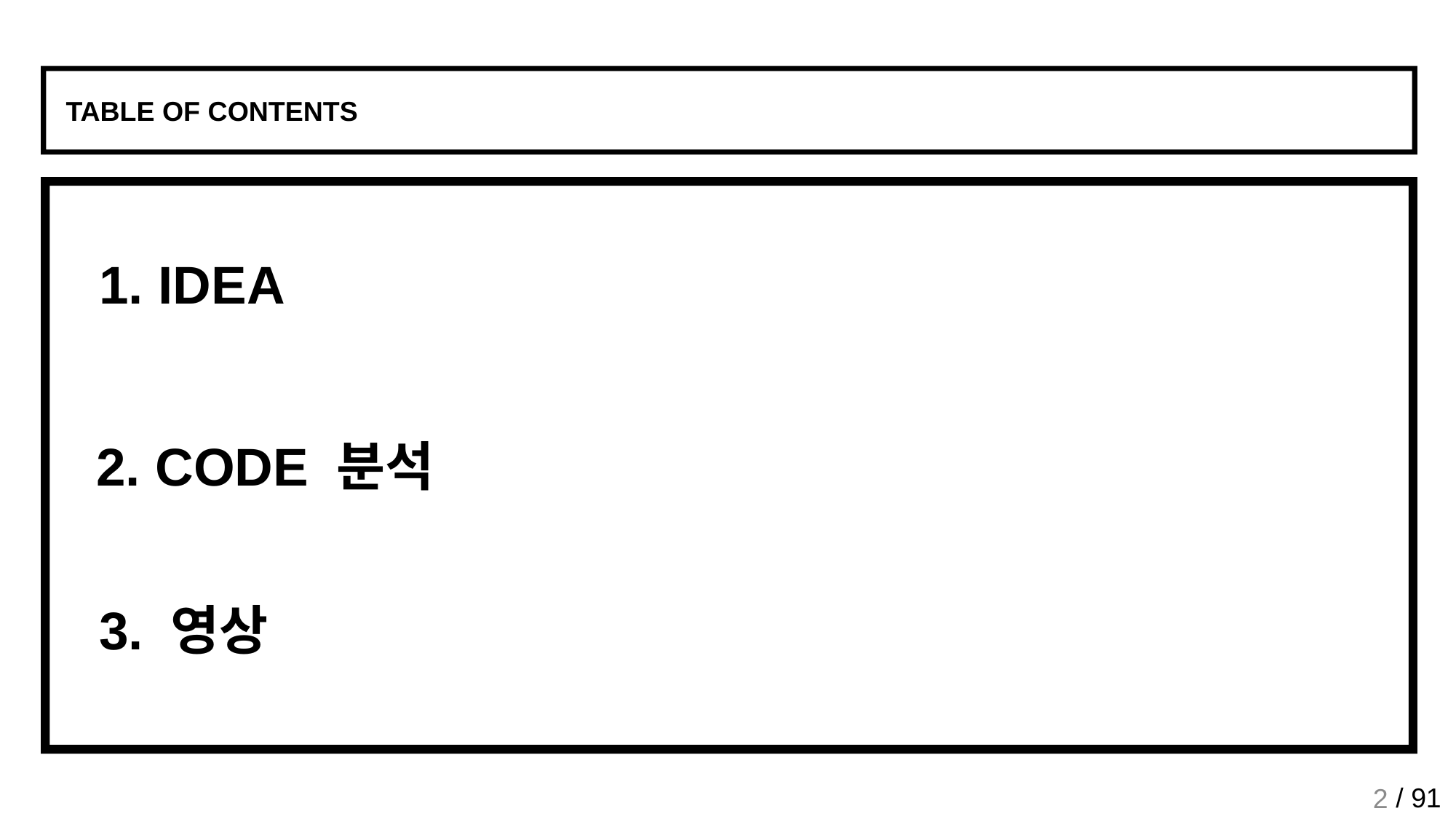

TABLE OF CONTENTS

1. IDEA
2. CODE 분석
3. 영상
2